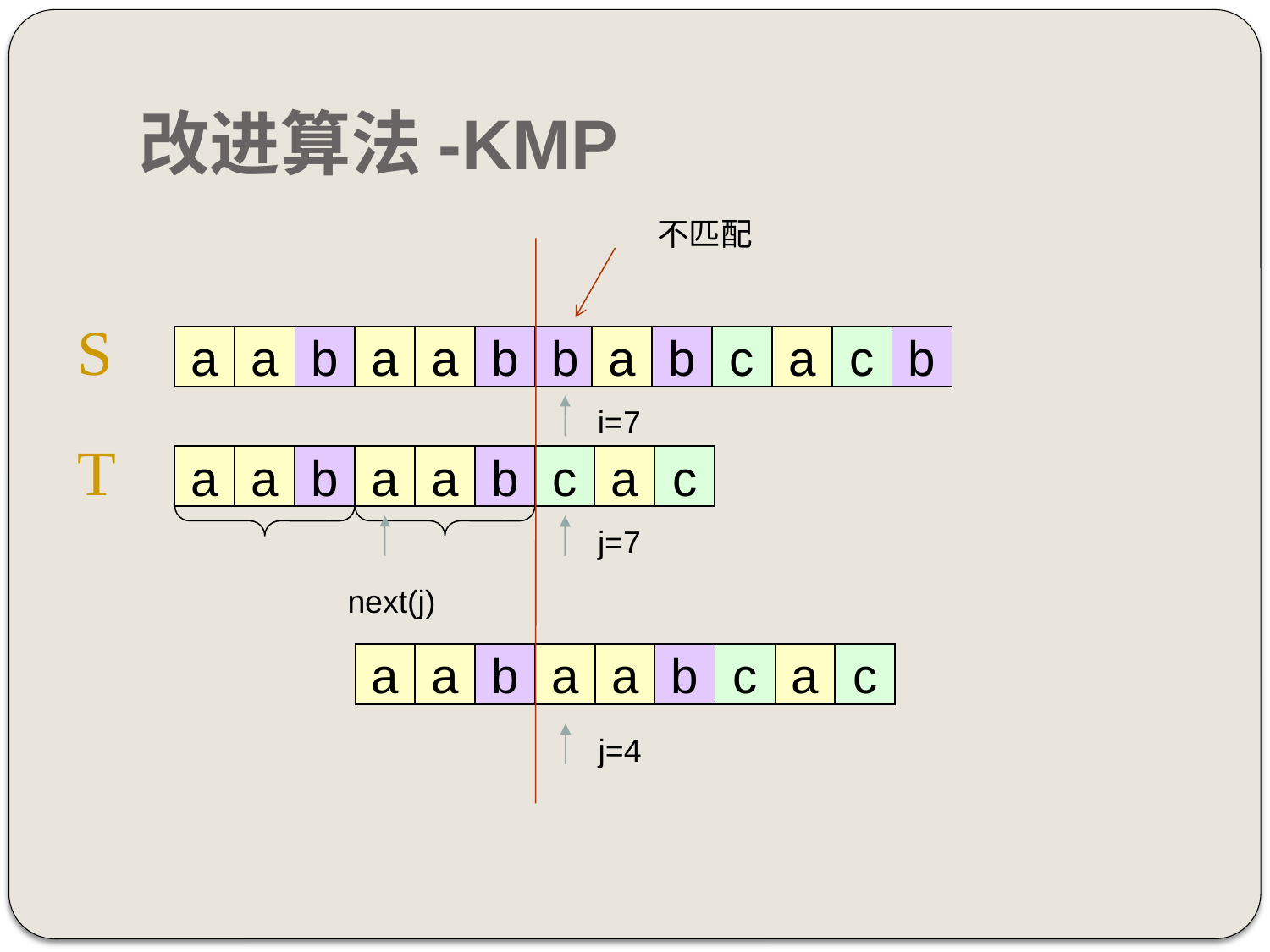

# 改进算法-KMP
不匹配
S
a
a
b
a
a
b
b
a
b
c
a
c
b

i=7
T

a
a
b
a
b
a
a
b
a
c
b
a
c
c
a
c

j=7

next(j)
a
a
b
a
b
a
a
b
a
c
b
a
c
c
a
c

j=4